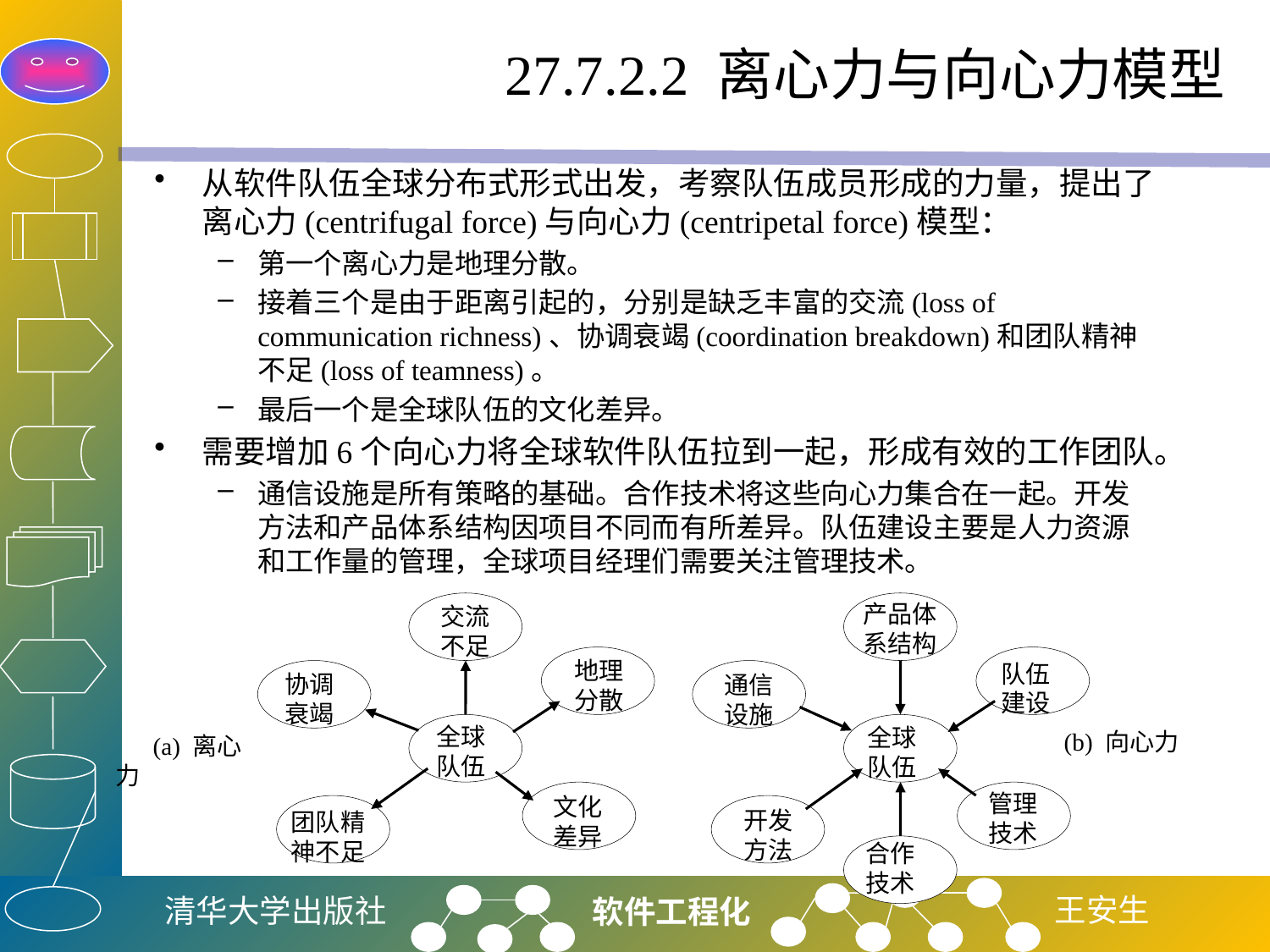

# 27.7.2.2 离心力与向心力模型
从软件队伍全球分布式形式出发，考察队伍成员形成的力量，提出了离心力(centrifugal force)与向心力(centripetal force)模型：
第一个离心力是地理分散。
接着三个是由于距离引起的，分别是缺乏丰富的交流(loss of communication richness)、协调衰竭(coordination breakdown)和团队精神不足(loss of teamness)。
最后一个是全球队伍的文化差异。
需要增加6个向心力将全球软件队伍拉到一起，形成有效的工作团队。
通信设施是所有策略的基础。合作技术将这些向心力集合在一起。开发方法和产品体系结构因项目不同而有所差异。队伍建设主要是人力资源和工作量的管理，全球项目经理们需要关注管理技术。

交流不足
产品体系结构

队伍
建设
地理
分散

协调
衰竭

通信
设施

全球
队伍

全球
队伍
(b) 向心力

管理
技术

文化
差异

开发
方法
团队精
神不足
合作
技术

(a) 离心力